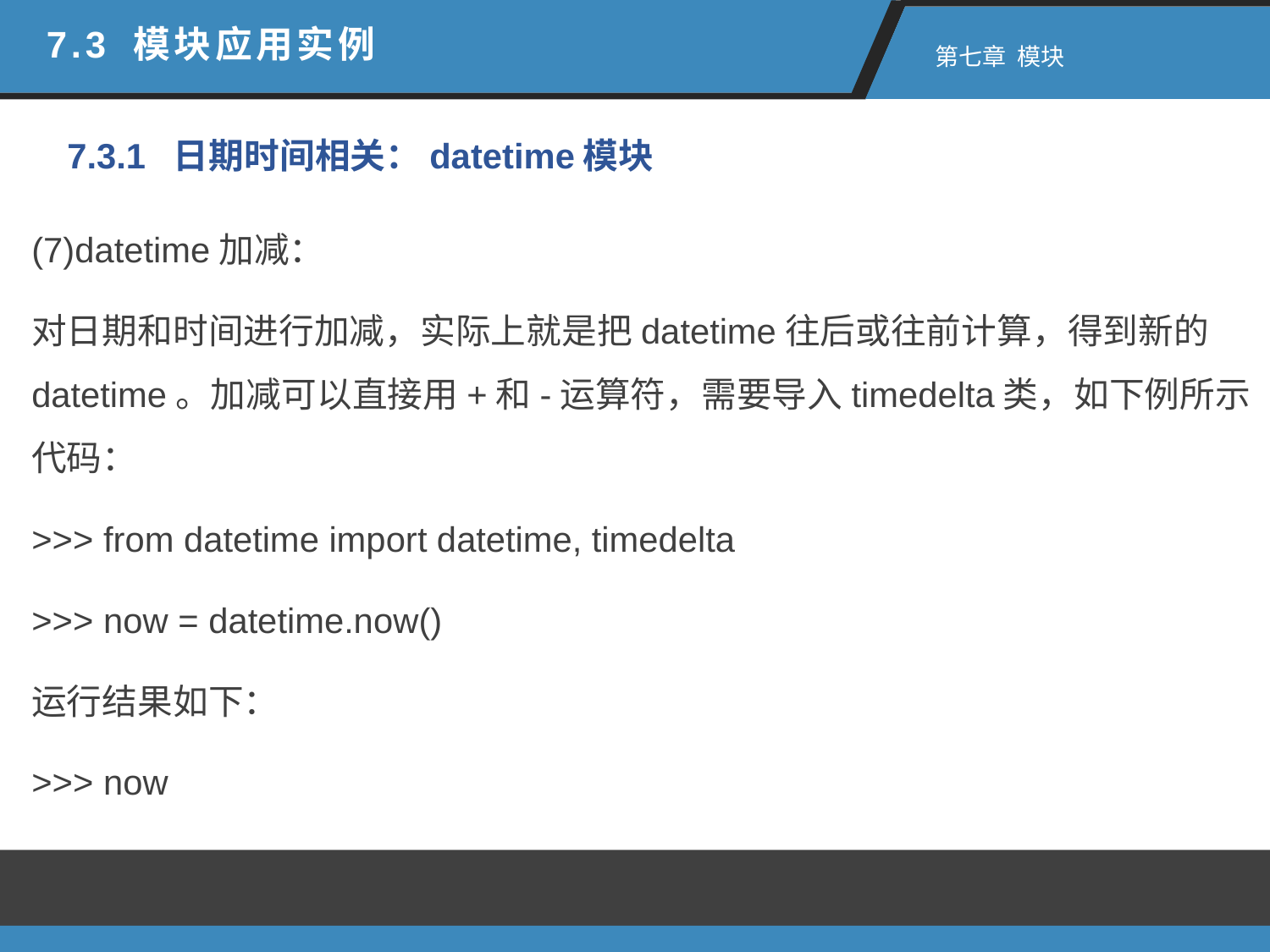

7.3 模块应用实例
  第七章  模块
7.3.1  日期时间相关：datetime模块
(7)datetime加减：
对日期和时间进行加减，实际上就是把datetime往后或往前计算，得到新的datetime。加减可以直接用+和-运算符，需要导入timedelta类，如下例所示代码：
>>> from datetime import datetime, timedelta
>>> now = datetime.now()
运行结果如下：
>>> now